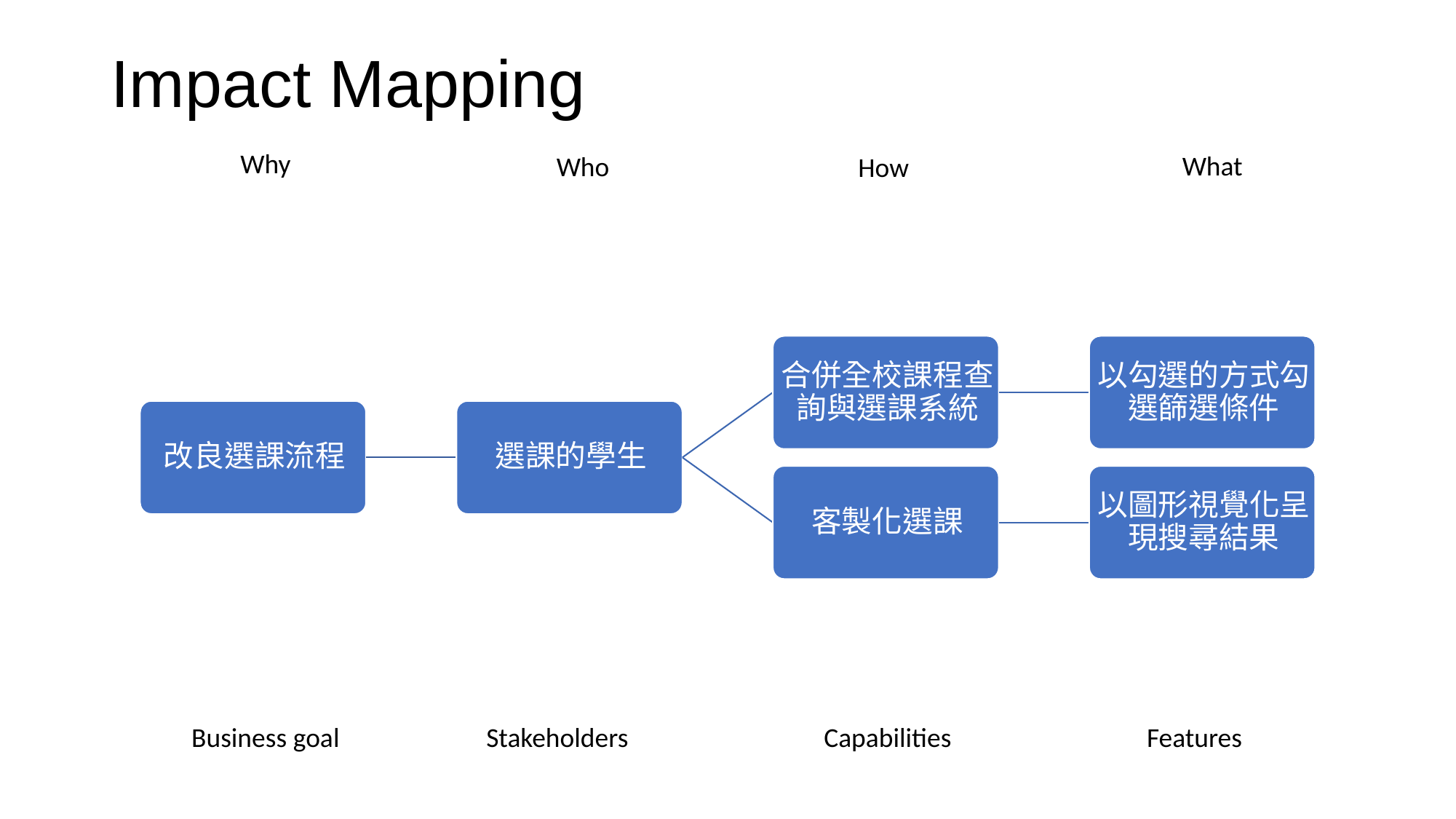

# Impact Mapping
改良選課流程

選課的學生

合併全校課程查詢與選課系統

以勾選的方式勾選篩選條件

客製化選課

以圖形視覺化呈現搜尋結果
Why
What
Who
How
Business goal
Stakeholders
Capabilities
Features